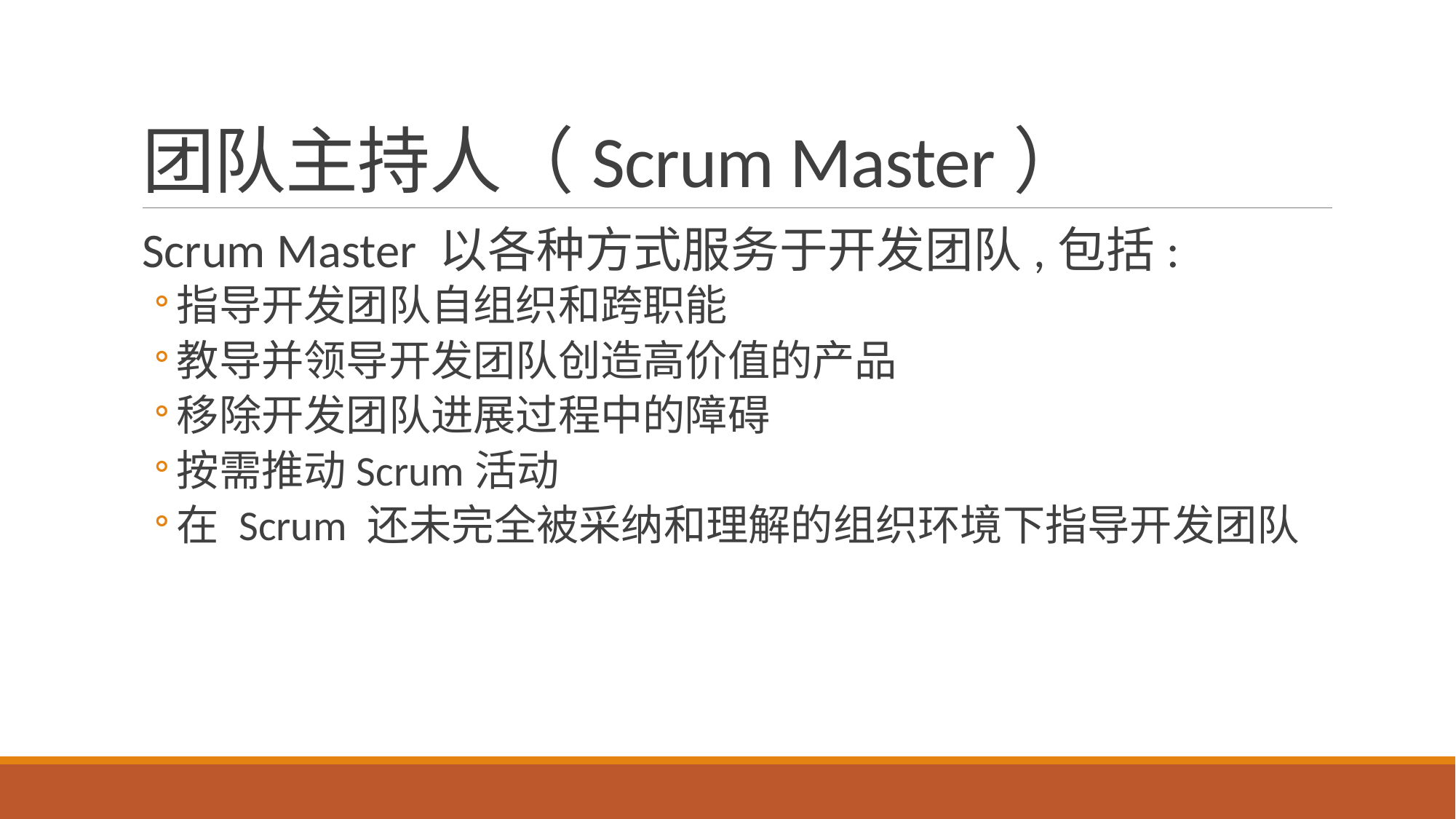

# 团队主持人（Scrum Master）
Scrum Master 以各种方式服务于开发团队,包括:
指导开发团队自组织和跨职能
教导并领导开发团队创造高价值的产品
移除开发团队进展过程中的障碍
按需推动Scrum活动
在 Scrum 还未完全被采纳和理解的组织环境下指导开发团队